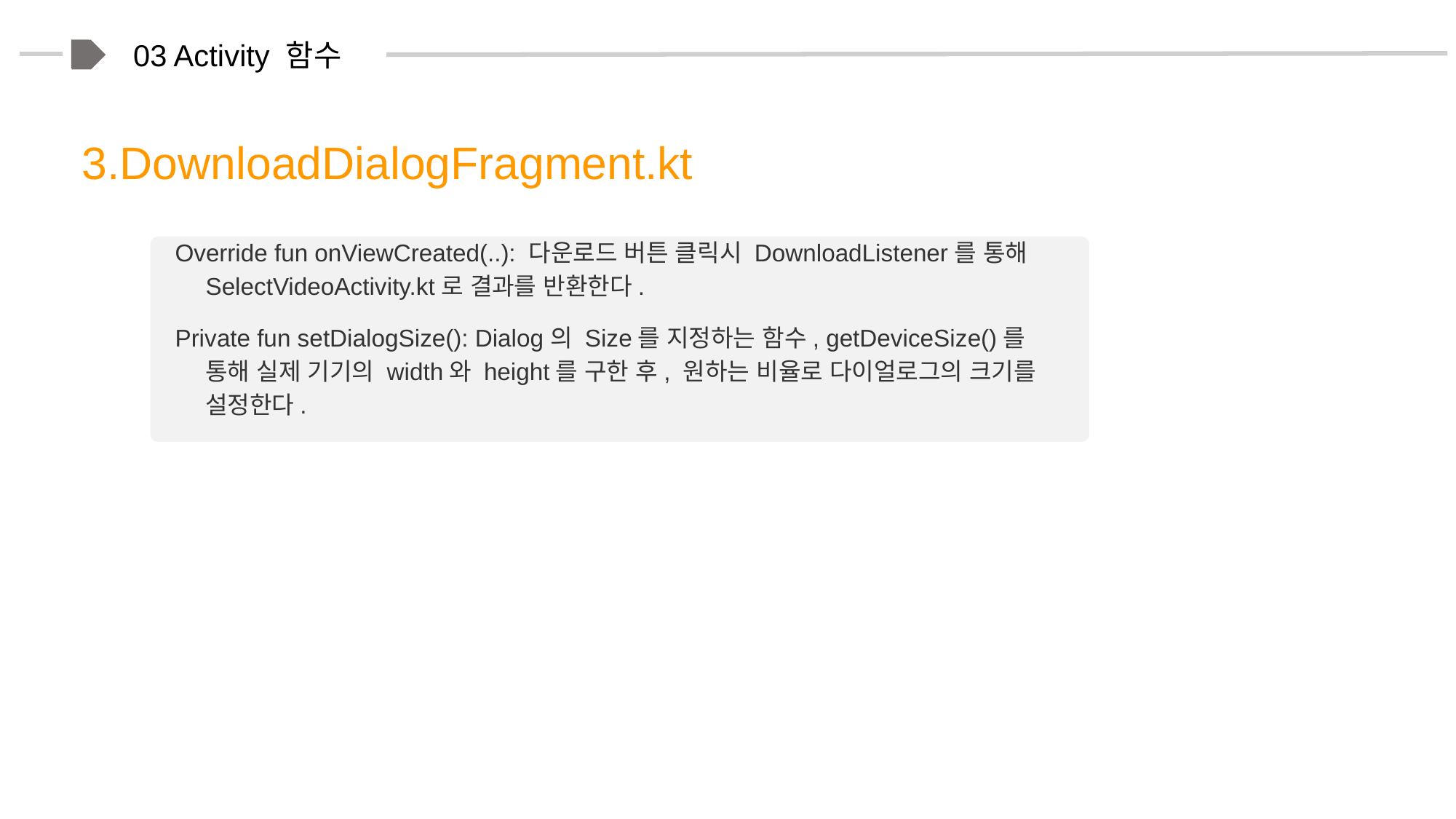

03 Activity 함수

3.DownloadDialogFragment.kt
Override fun onViewCreated(..): 다운로드 버튼 클릭시 DownloadListener를 통해 SelectVideoActivity.kt로 결과를 반환한다.
Private fun setDialogSize(): Dialog의 Size를 지정하는 함수, getDeviceSize()를 통해 실제 기기의 width와 height를 구한 후, 원하는 비율로 다이얼로그의 크기를 설정한다.